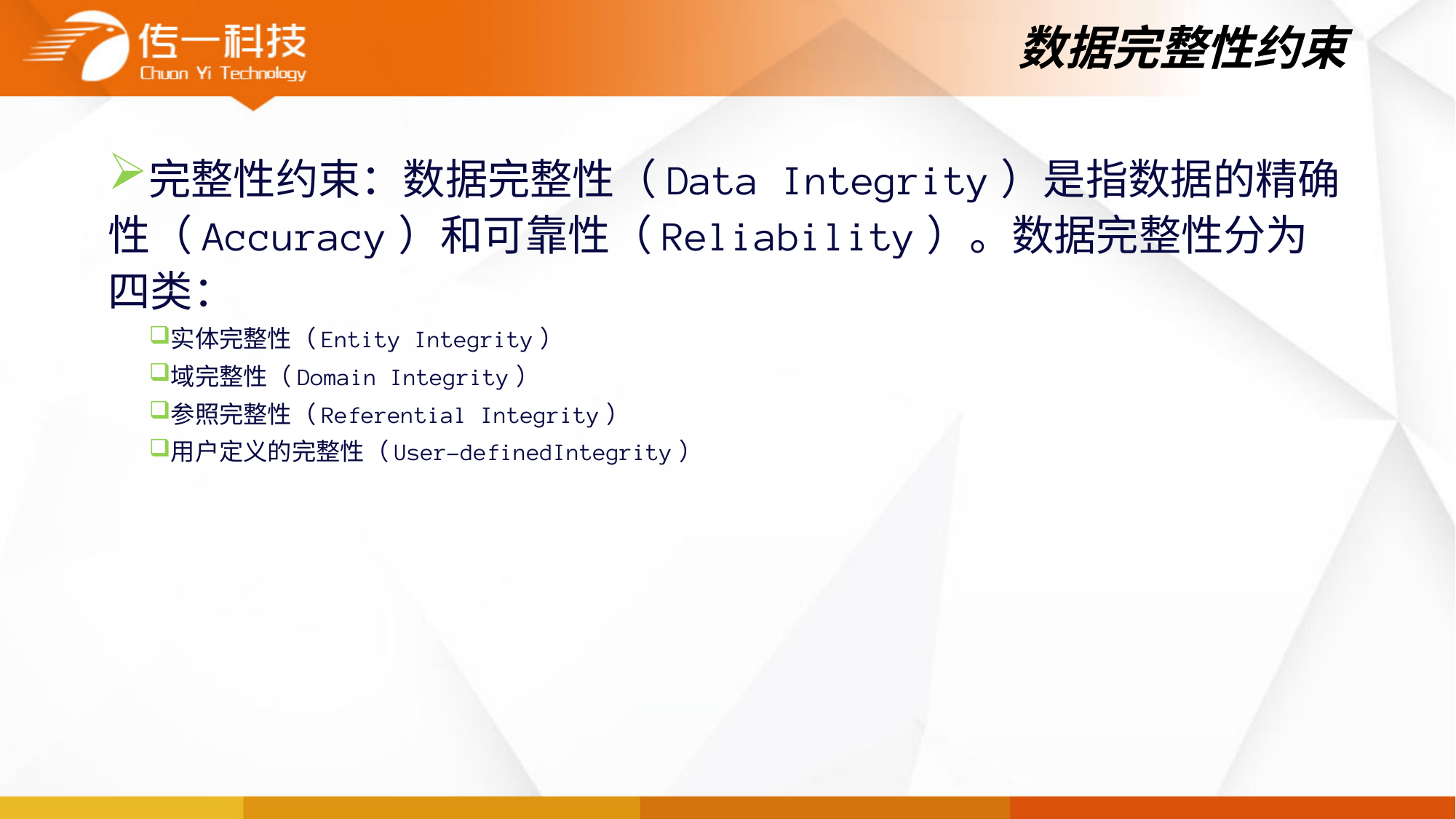

# 数据完整性约束
完整性约束：数据完整性（Data Integrity）是指数据的精确性（Accuracy）和可靠性（Reliability）。数据完整性分为四类：
实体完整性（Entity Integrity）
域完整性（Domain Integrity）
参照完整性（Referential Integrity）
用户定义的完整性（User-definedIntegrity）